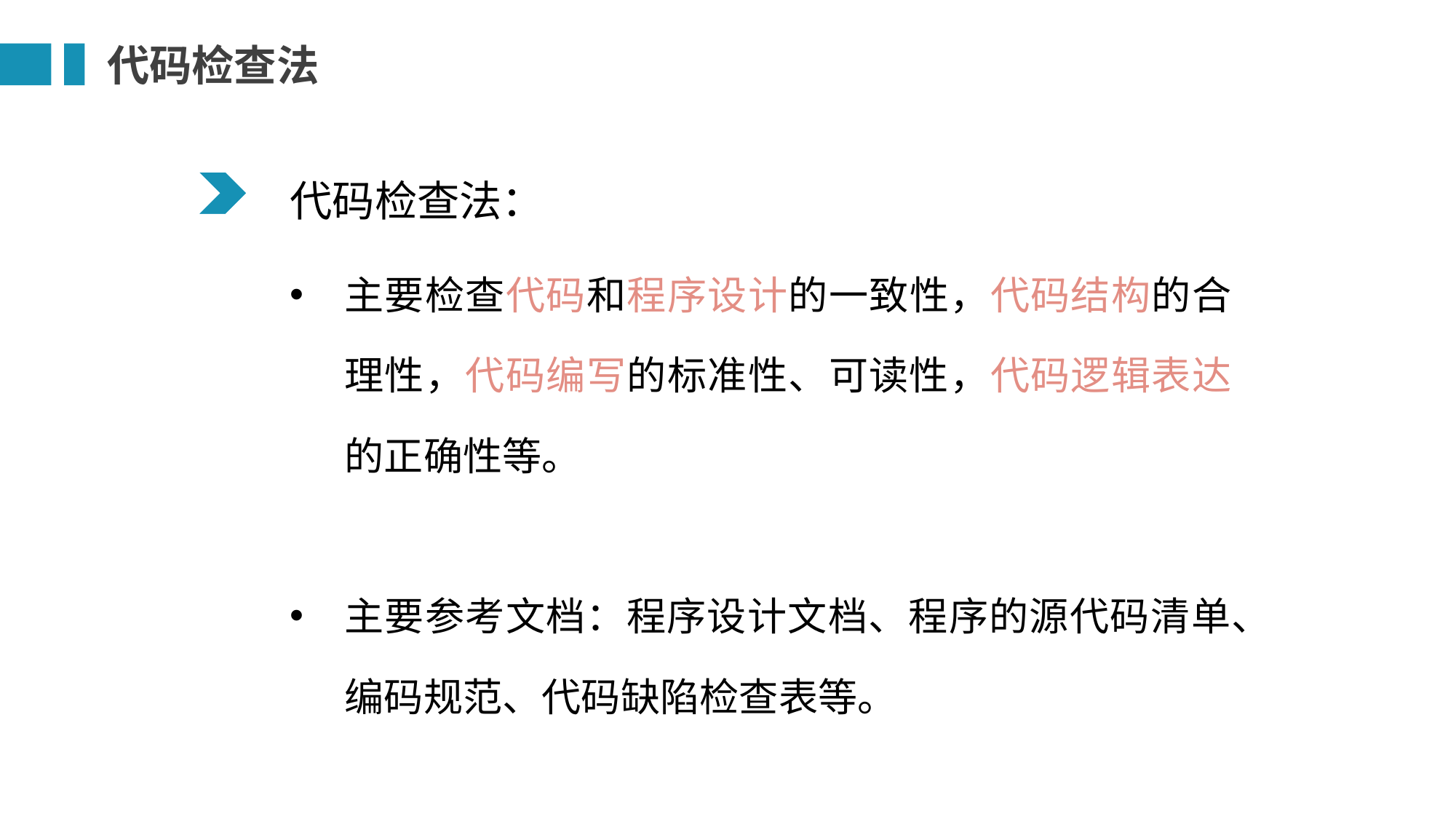

代码检查法

代码检查法：

主要检查代码和程序设计的一致性，代码结构的合理性，代码编写的标准性、可读性，代码逻辑表达的正确性等。

主要参考文档：程序设计文档、程序的源代码清单、编码规范、代码缺陷检查表等。
19